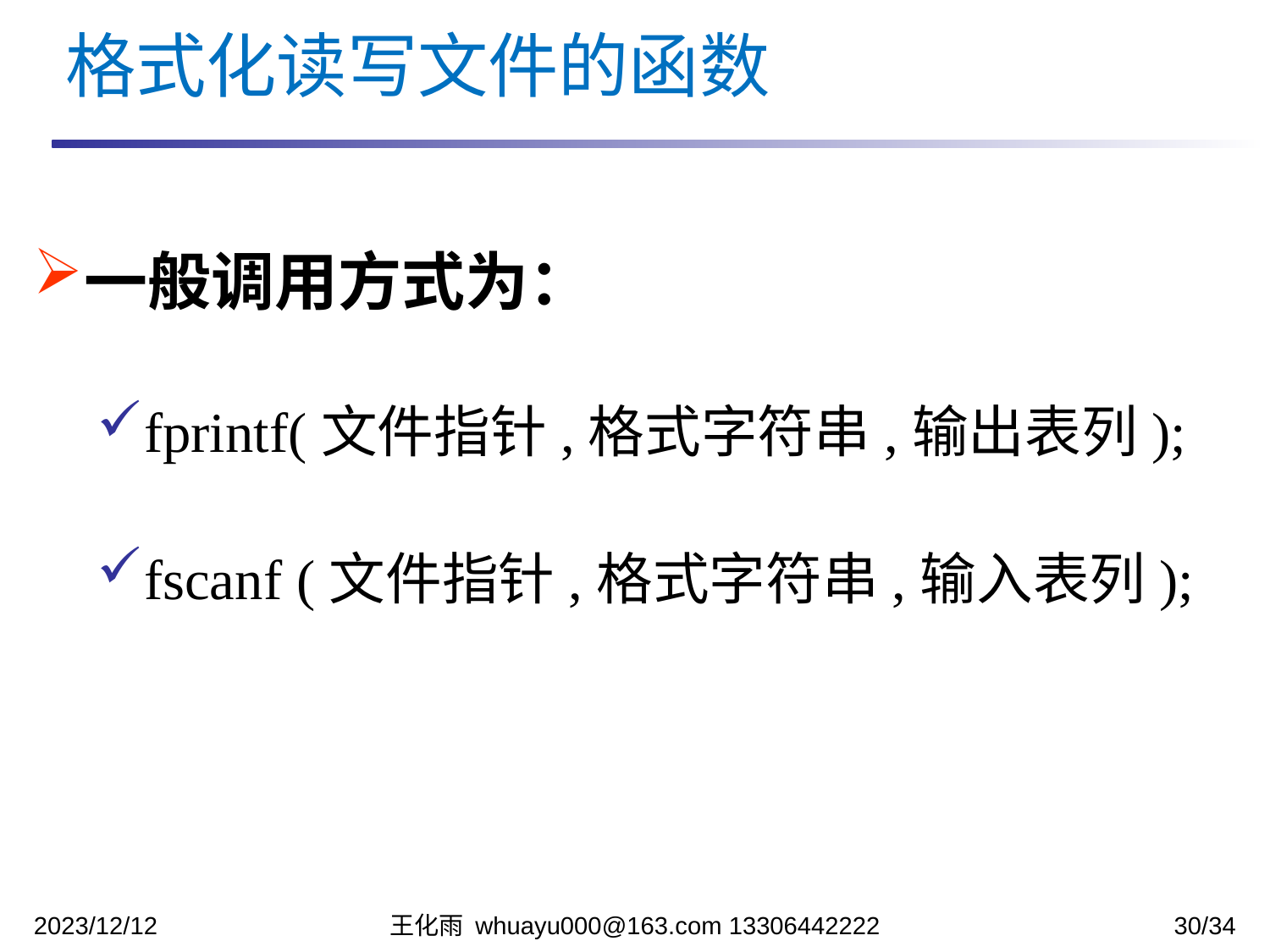

格式化读写文件的函数
一般调用方式为：
fprintf(文件指针,格式字符串,输出表列);
fscanf (文件指针,格式字符串,输入表列);

2023/12/12
王化雨 whuayu000@163.com 13306442222
30/34